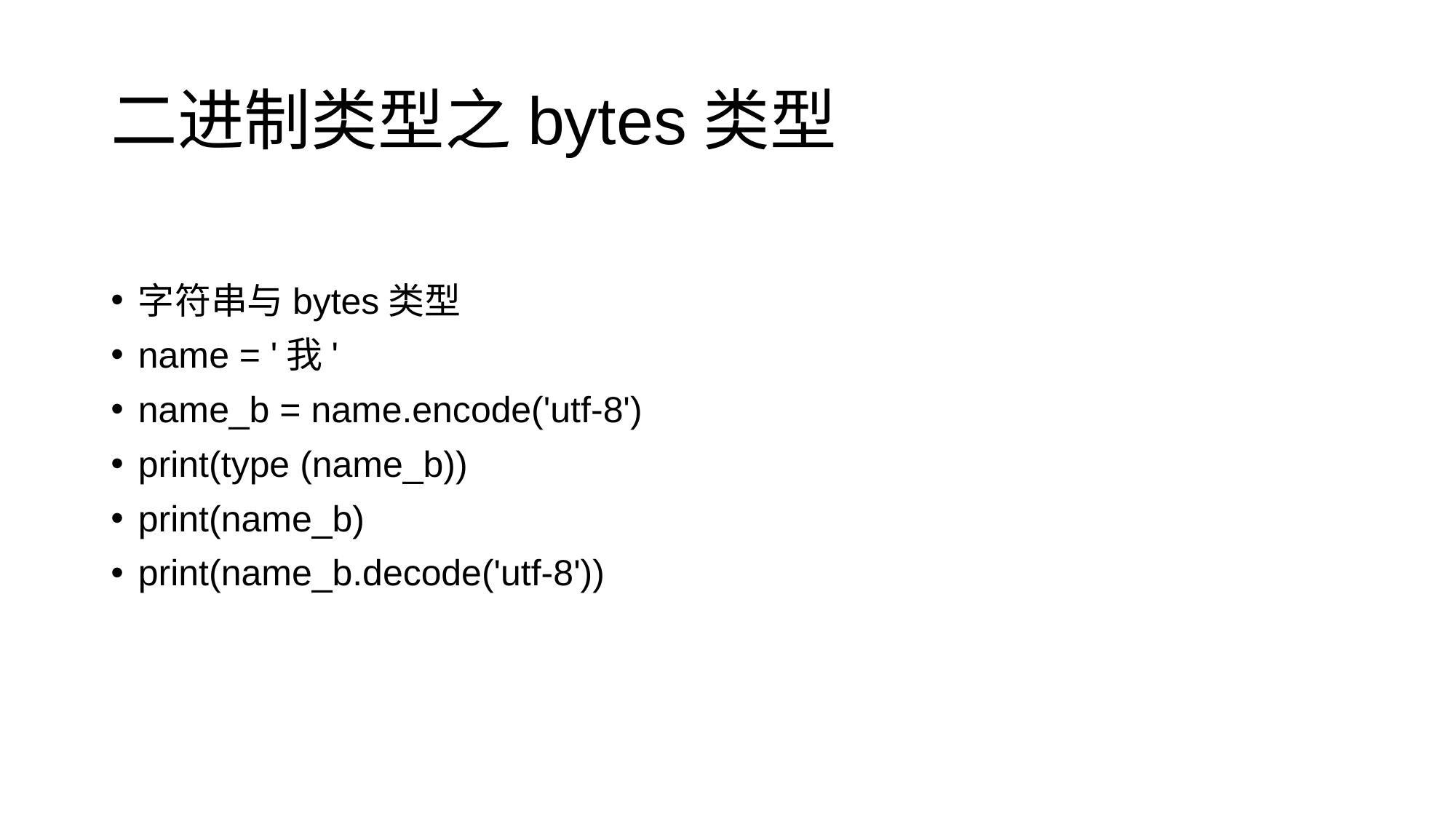

# 二进制类型之bytes类型

字符串与bytes类型
name = '我'
name_b = name.encode('utf-8')
print(type (name_b))
print(name_b)
print(name_b.decode('utf-8'))